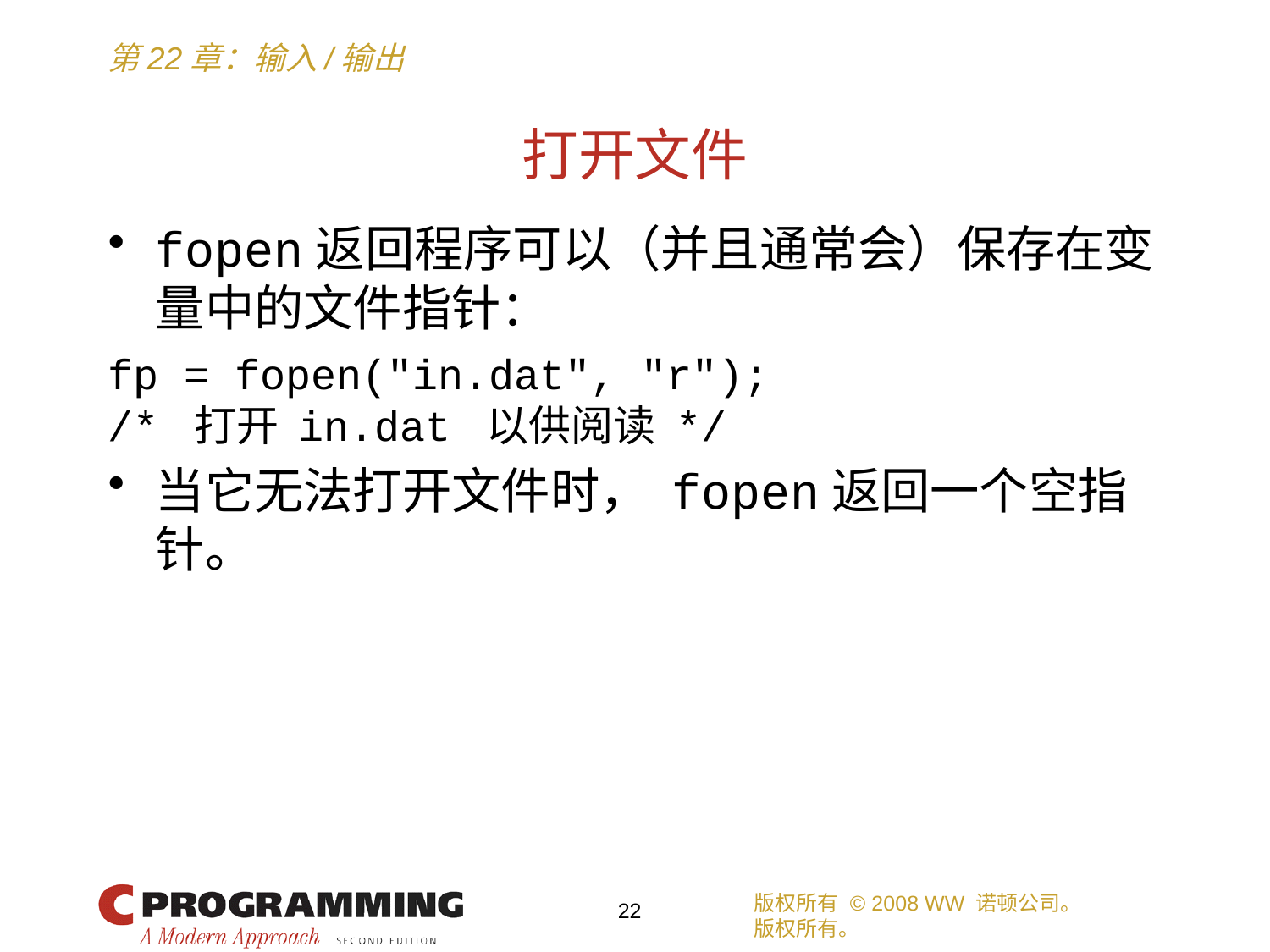

# 打开文件
fopen返回程序可以（并且通常会）保存在变量中的文件指针：
fp = fopen("in.dat", "r");
/* 打开 in.dat 以供阅读 */
当它无法打开文件时， fopen返回一个空指针。
版权所有 © 2008 WW 诺顿公司。
版权所有。
22